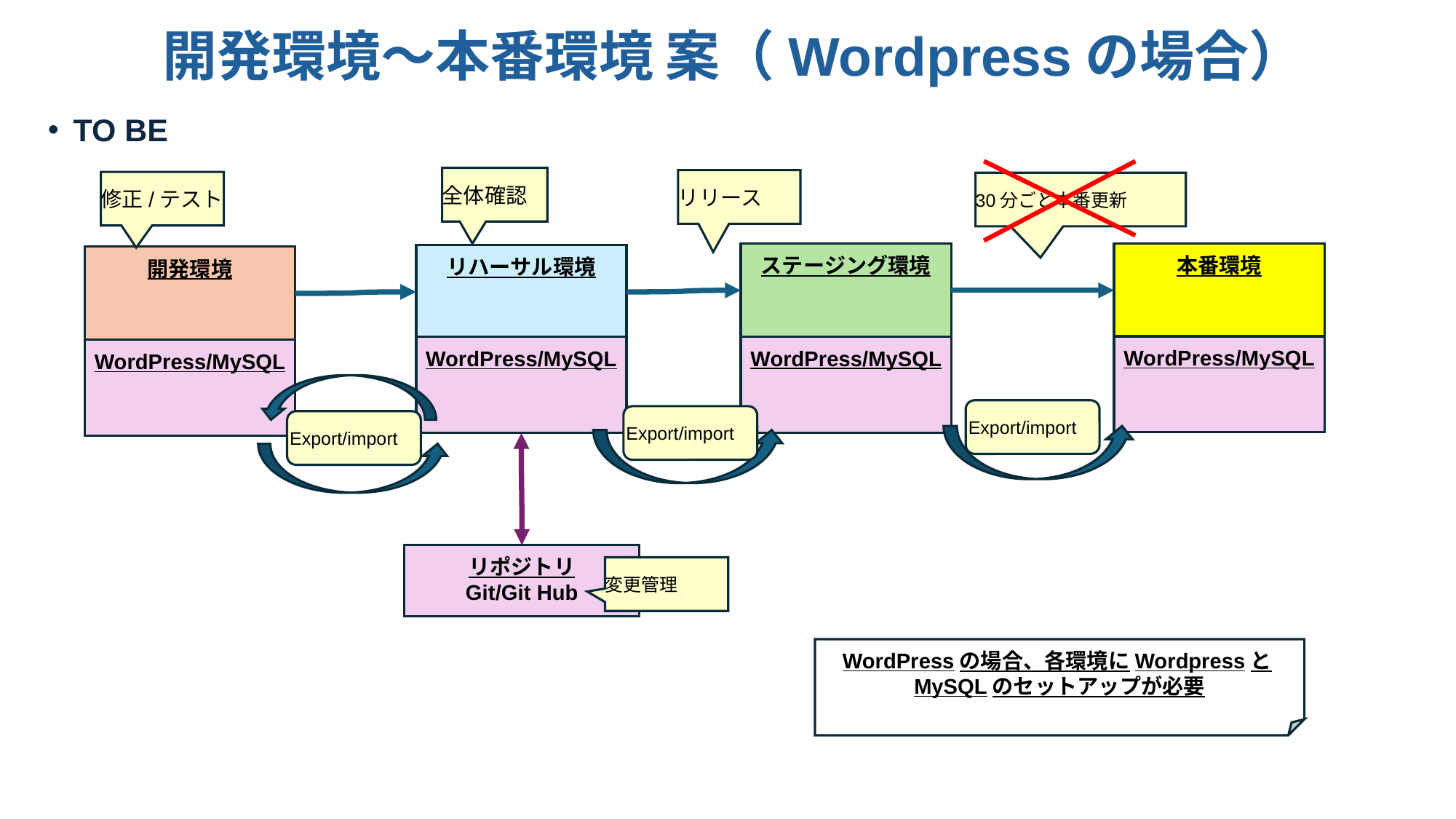

# 開発環境～本番環境 案（Wordpressの場合）
TO BE

全体確認
リリース
修正/テスト
30分ごと本番更新
ステージング環境
本番環境
リハーサル環境
開発環境
WordPress/MySQL
WordPress/MySQL
WordPress/MySQL
WordPress/MySQL

Export/import
Export/import
Export/import

リポジトリ
Git/Git Hub
変更管理
WordPressの場合、各環境にWordpressとMySQLのセットアップが必要